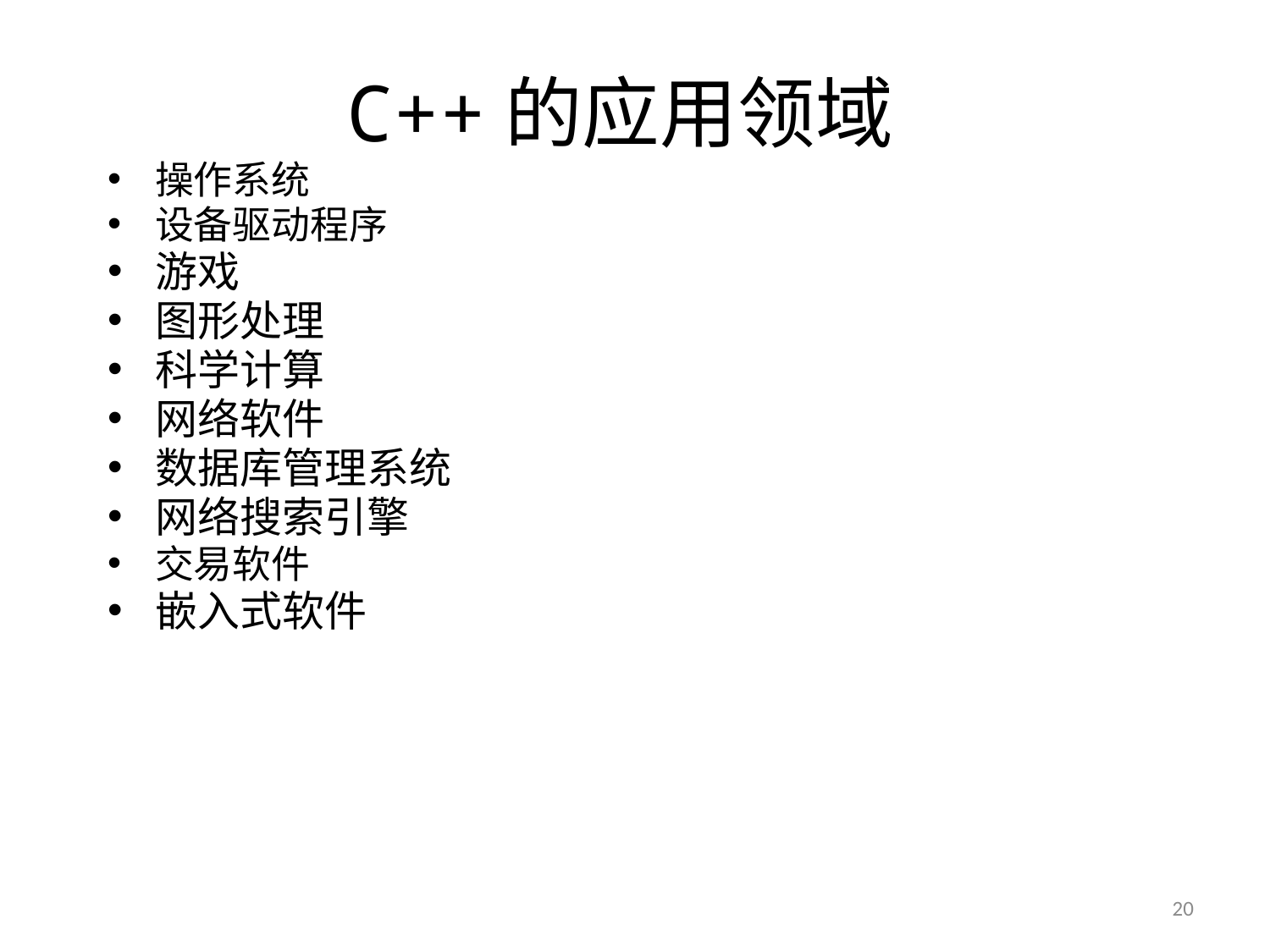

C++的应用领域
操作系统
设备驱动程序
游戏
图形处理
科学计算
网络软件
数据库管理系统
网络搜索引擎
交易软件
嵌入式软件

20